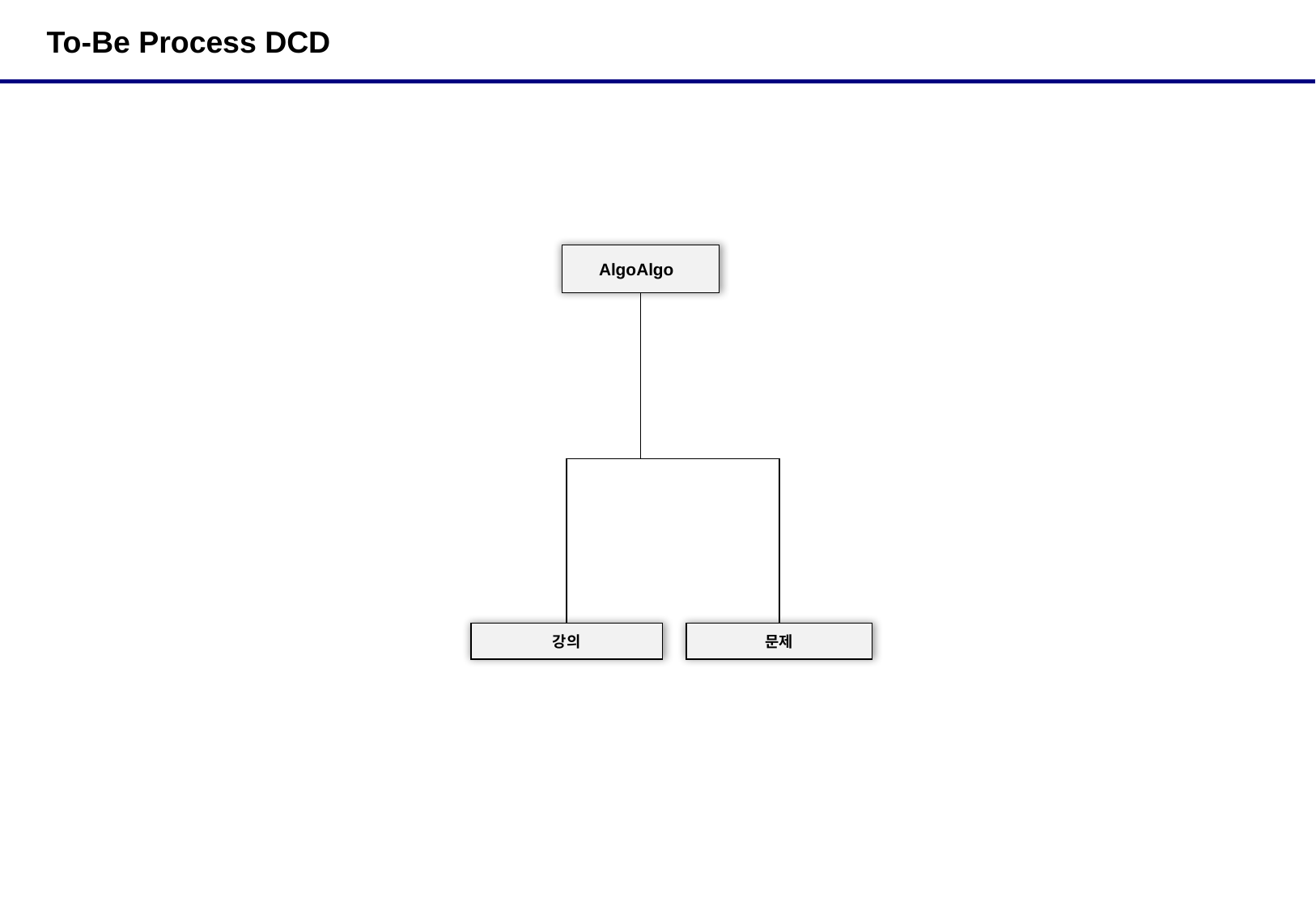

# To-Be Process DCD
AlgoAlgo
강의
문제